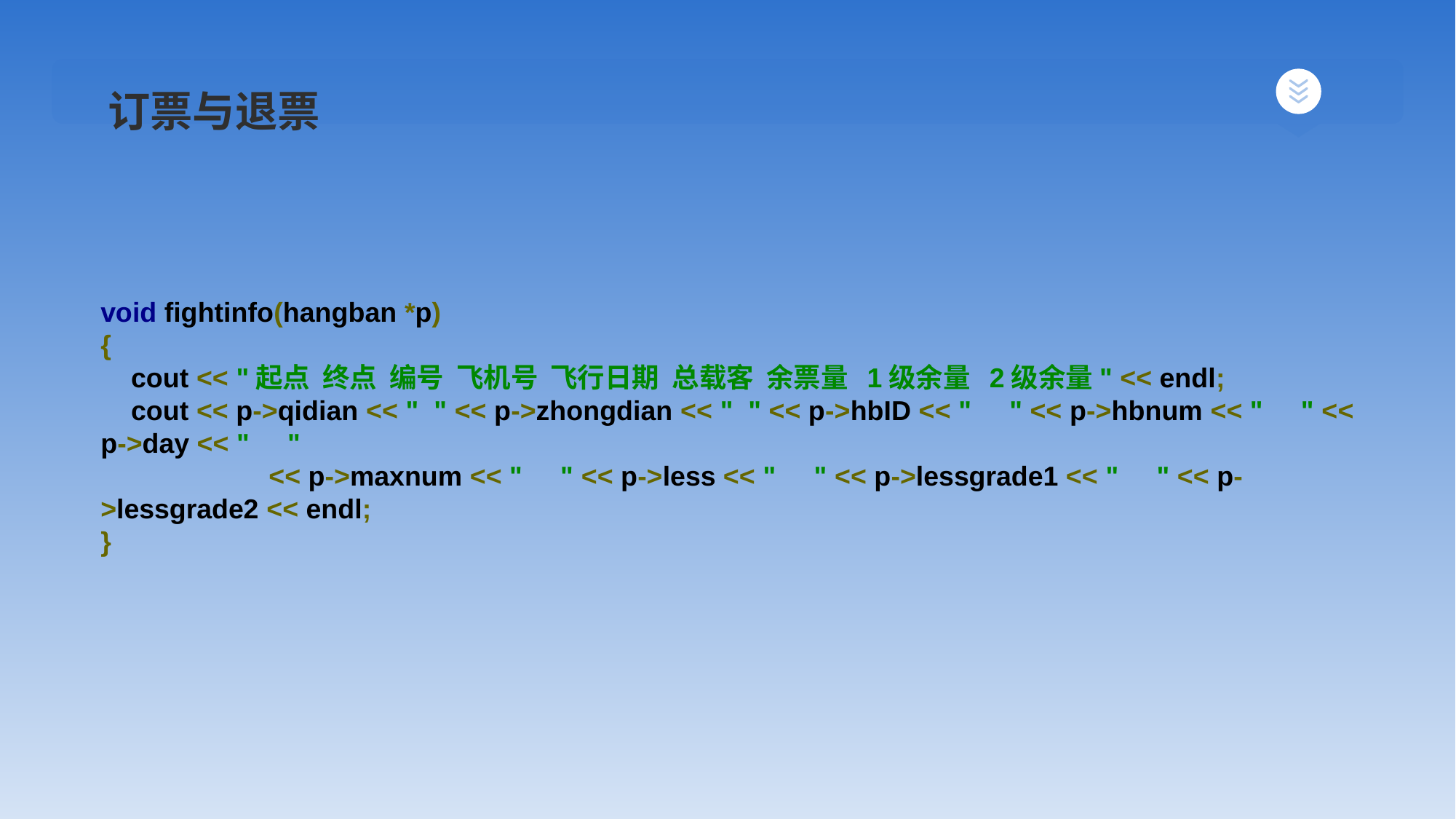

订票与退票
# void fightinfo(hangban *p) { cout << "起点  终点  编号  飞机号  飞行日期  总载客  余票量  1级余量  2级余量" << endl; cout << p->qidian << "  " << p->zhongdian << "  " << p->hbID << "     " << p->hbnum << "     " << p->day << "     " << p->maxnum << "     " << p->less << "     " << p->lessgrade1 << "     " << p->lessgrade2 << endl; }